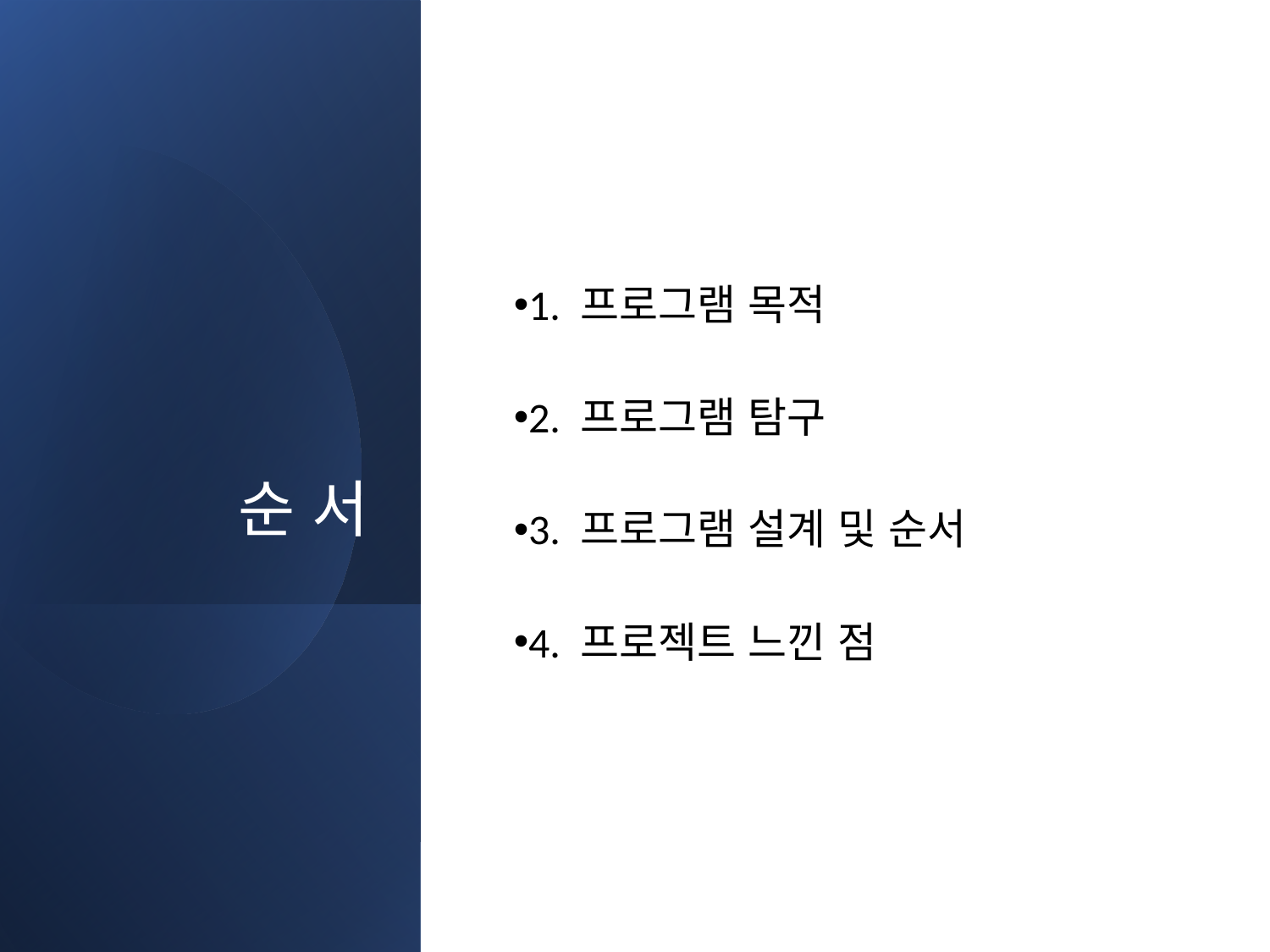

# 순 서
1. 프로그램 목적

2. 프로그램 탐구

3. 프로그램 설계 및 순서

4. 프로젝트 느낀 점